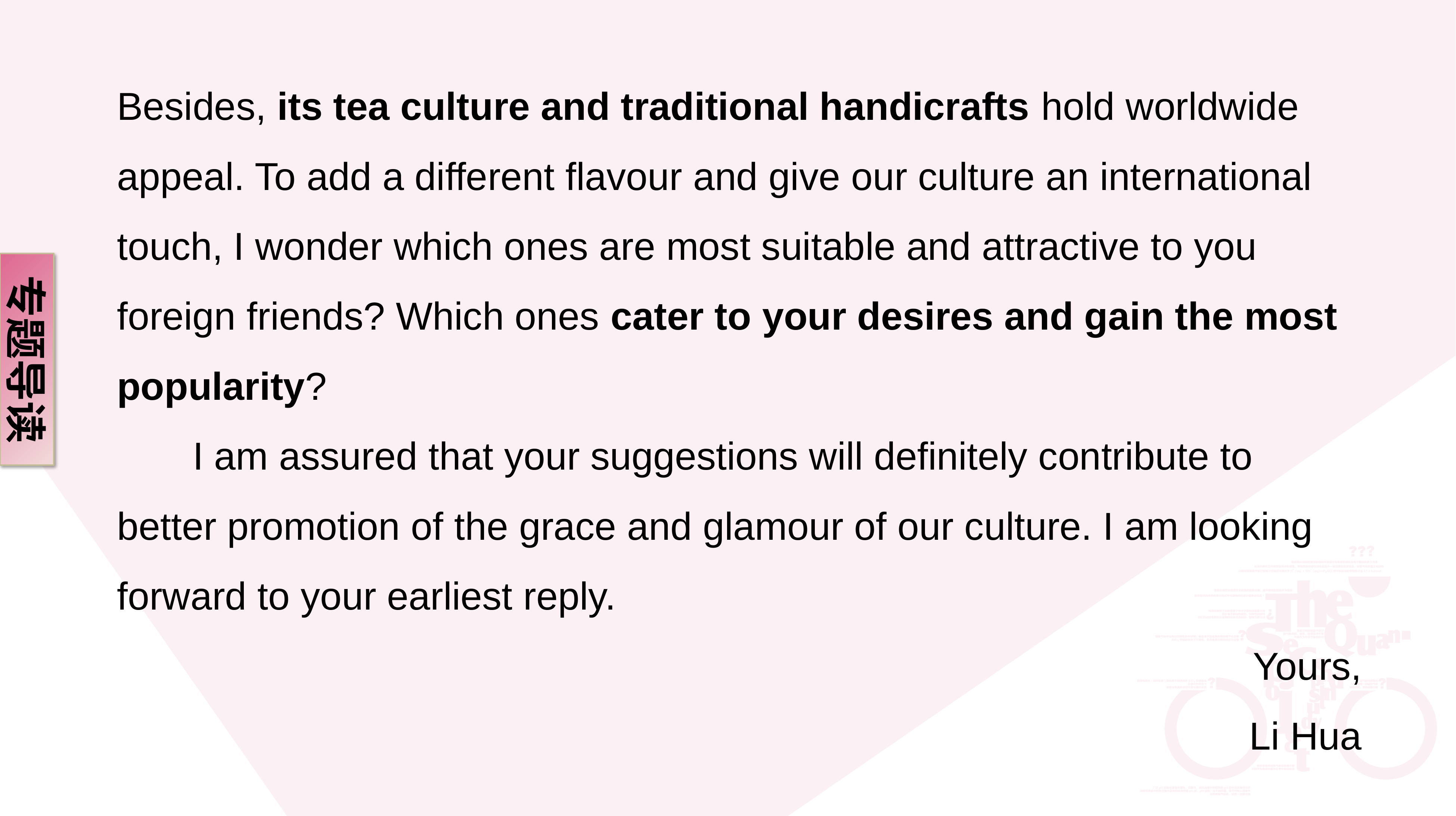

Besides, its tea culture and traditional handicrafts hold worldwide appeal. To add a different flavour and give our culture an international touch, I wonder which ones are most suitable and attractive to you foreign friends? Which ones cater to your desires and gain the most popularity?
       I am assured that your suggestions will definitely contribute to better promotion of the grace and glamour of our culture. I am looking forward to your earliest reply.
Yours,
Li Hua
专题导读